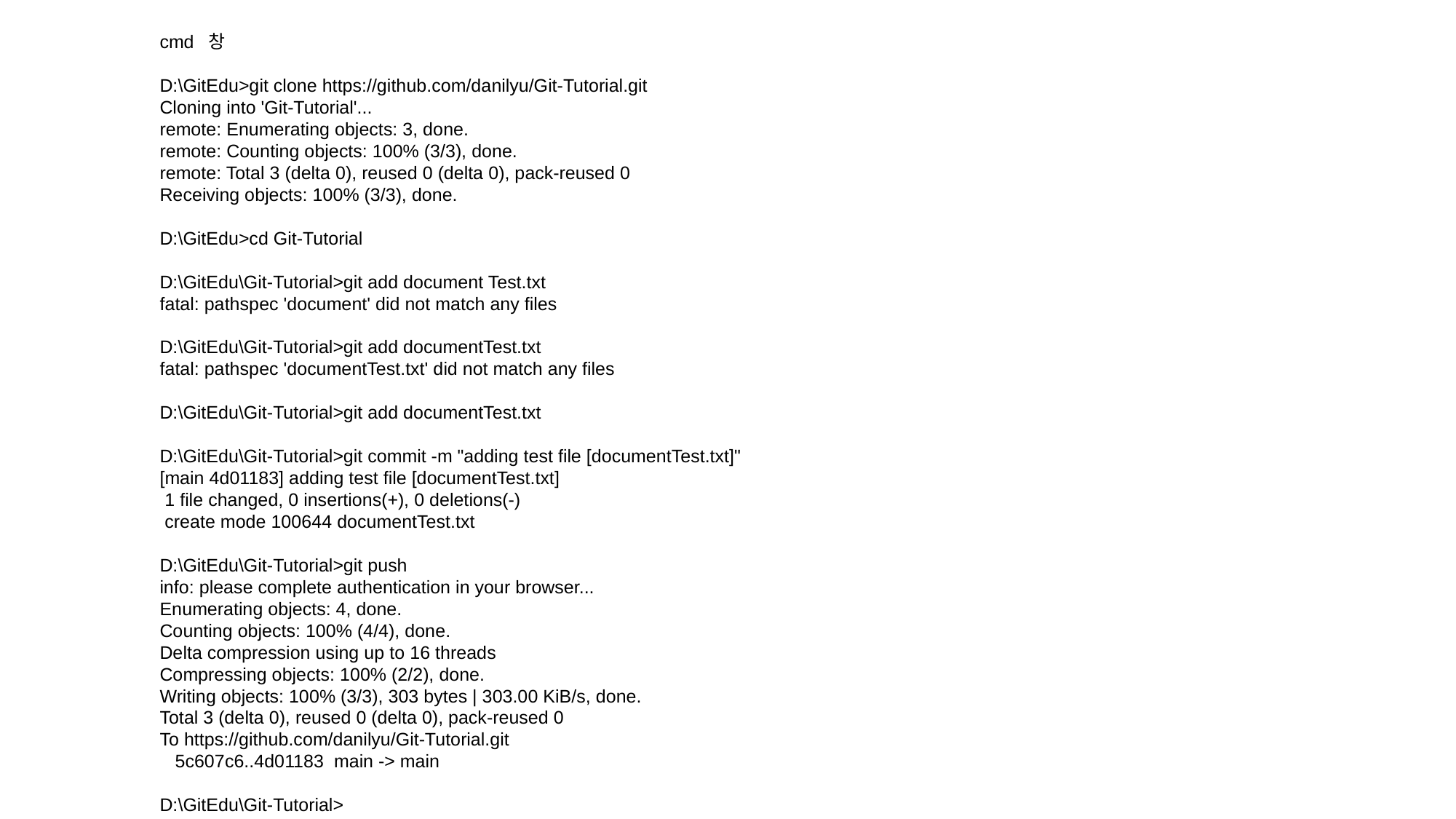

cmd  창

D:\GitEdu>git clone https://github.com/danilyu/Git-Tutorial.git
Cloning into 'Git-Tutorial'...
remote: Enumerating objects: 3, done.
remote: Counting objects: 100% (3/3), done.
remote: Total 3 (delta 0), reused 0 (delta 0), pack-reused 0
Receiving objects: 100% (3/3), done.

D:\GitEdu>cd Git-Tutorial

D:\GitEdu\Git-Tutorial>git add document Test.txt
fatal: pathspec 'document' did not match any files

D:\GitEdu\Git-Tutorial>git add documentTest.txt
fatal: pathspec 'documentTest.txt' did not match any files

D:\GitEdu\Git-Tutorial>git add documentTest.txt

D:\GitEdu\Git-Tutorial>git commit -m "adding test file [documentTest.txt]"
[main 4d01183] adding test file [documentTest.txt]
 1 file changed, 0 insertions(+), 0 deletions(-)
 create mode 100644 documentTest.txt

D:\GitEdu\Git-Tutorial>git push
info: please complete authentication in your browser...
Enumerating objects: 4, done.
Counting objects: 100% (4/4), done.
Delta compression using up to 16 threads
Compressing objects: 100% (2/2), done.
Writing objects: 100% (3/3), 303 bytes | 303.00 KiB/s, done.
Total 3 (delta 0), reused 0 (delta 0), pack-reused 0
To https://github.com/danilyu/Git-Tutorial.git
   5c607c6..4d01183  main -> main

D:\GitEdu\Git-Tutorial>